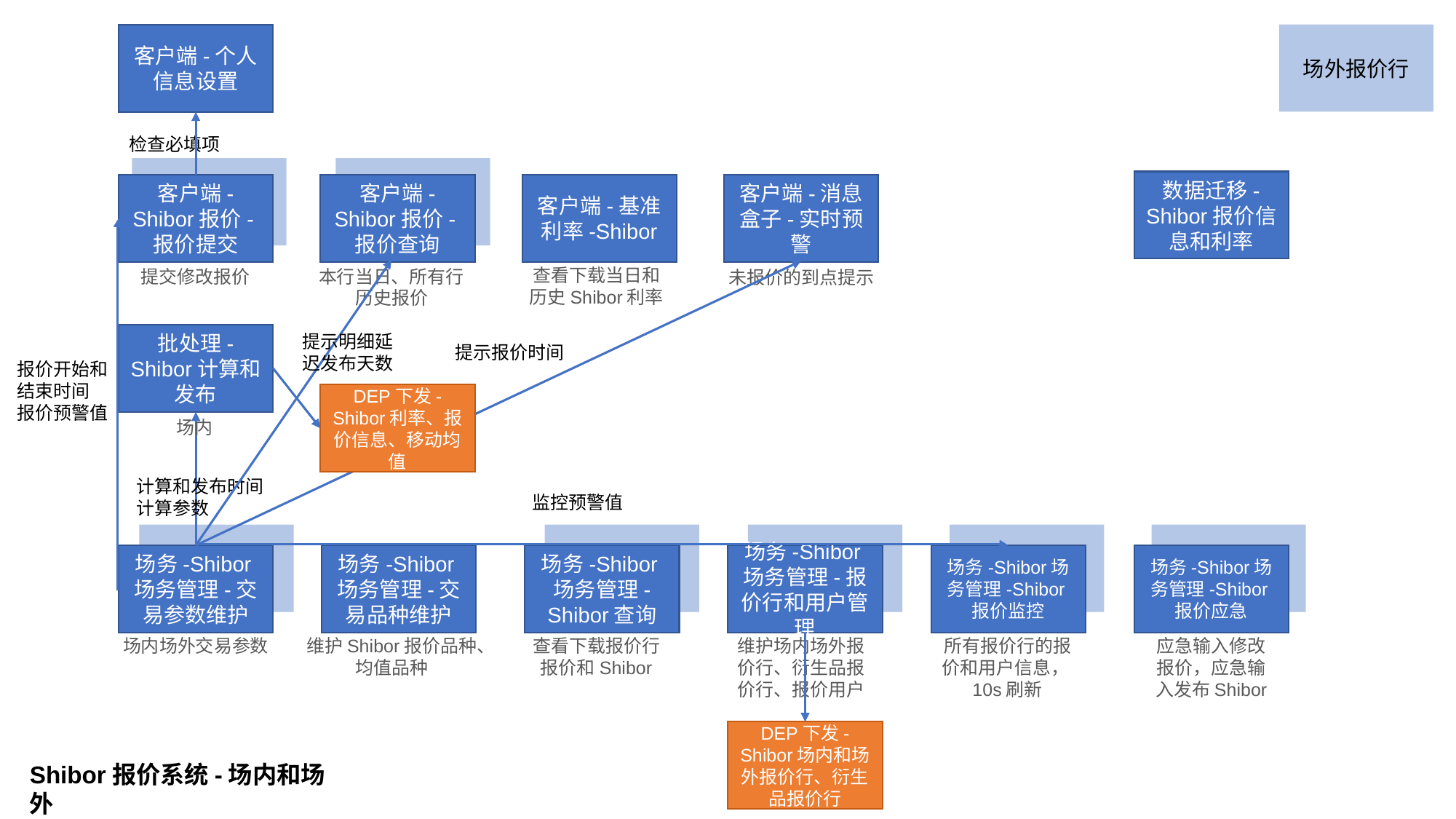

场外报价行
客户端-个人信息设置
检查必填项

数据迁移-Shibor报价信息和利率
客户端-Shibor报价-报价提交
客户端-Shibor报价-报价查询
客户端-基准利率-Shibor
客户端-消息盒子-实时预警
查看下载当日和历史Shibor利率
本行当日、所有行历史报价
提交修改报价
未报价的到点提示
批处理-Shibor计算和发布
提示明细延迟发布天数
提示报价时间
报价开始和结束时间
报价预警值
DEP下发-Shibor利率、报价信息、移动均值
场内
计算和发布时间
计算参数
监控预警值

场务-Shibor场务管理-交易参数维护
场务-Shibor场务管理-交易品种维护
场务-Shibor场务管理-Shibor查询
场务-Shibor场务管理-报价行和用户管理
场务-Shibor场务管理-Shibor报价监控
场务-Shibor场务管理-Shibor报价应急
场内场外交易参数
维护Shibor报价品种、均值品种
查看下载报价行报价和Shibor
维护场内场外报价行、衍生品报价行、报价用户
所有报价行的报价和用户信息，10s刷新
应急输入修改报价，应急输入发布Shibor
DEP下发-Shibor场内和场外报价行、衍生品报价行
Shibor报价系统-场内和场外